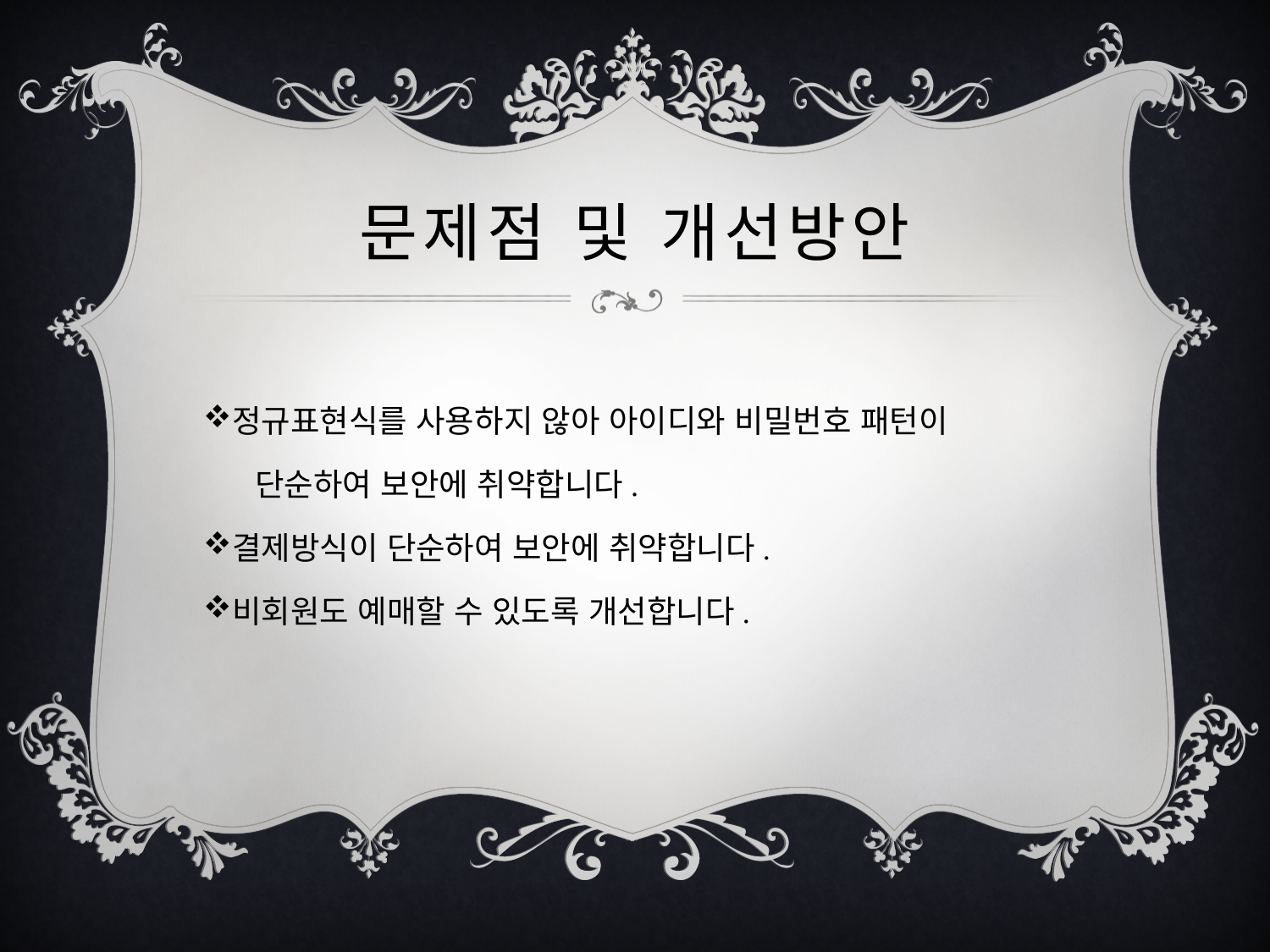

# 문제점 및 개선방안
정규표현식를 사용하지 않아 아이디와 비밀번호 패턴이
     단순하여 보안에 취약합니다.
결제방식이 단순하여 보안에 취약합니다.
비회원도 예매할 수 있도록 개선합니다.